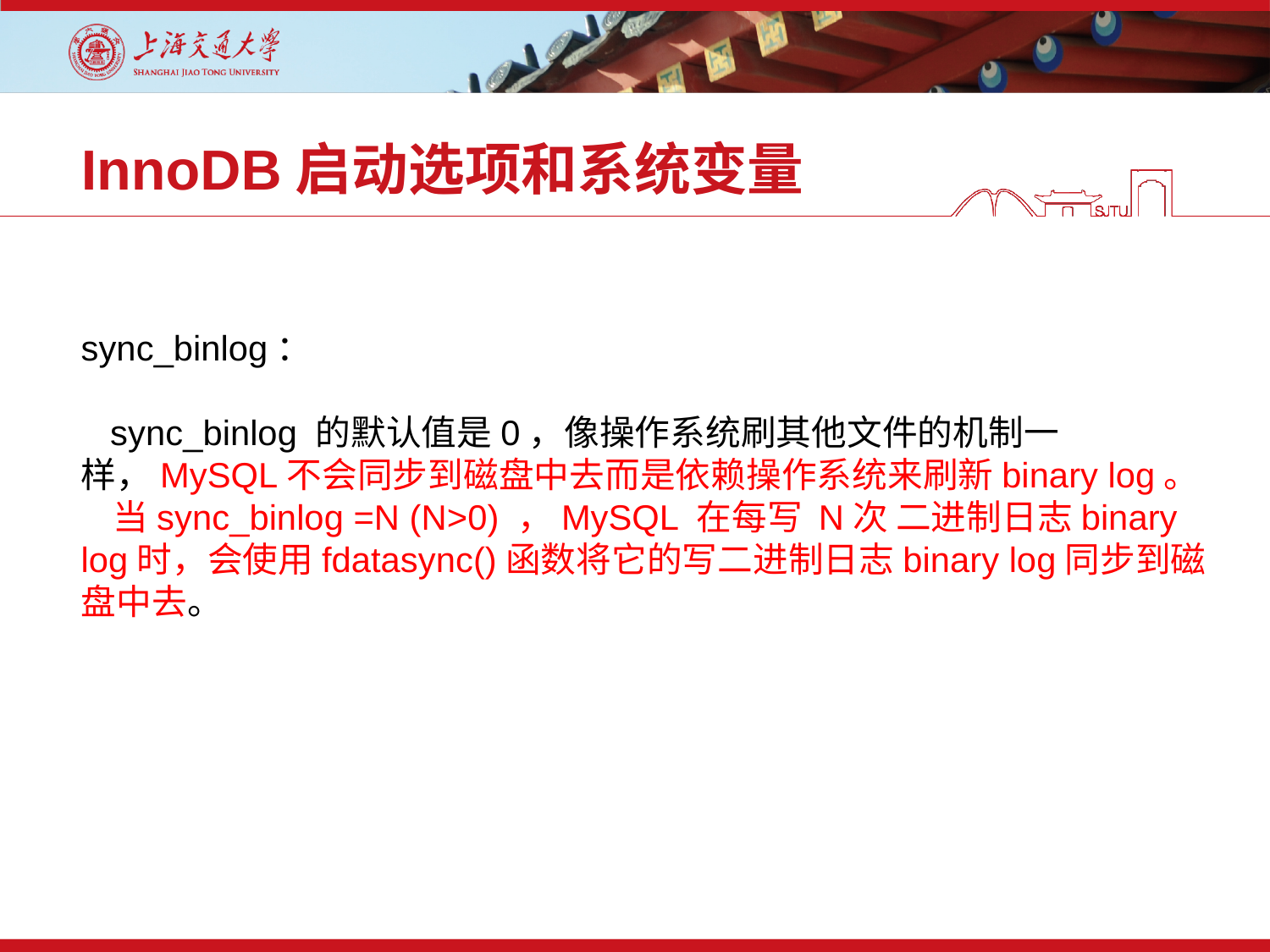

# InnoDB启动选项和系统变量
sync_binlog：
   sync_binlog 的默认值是0，像操作系统刷其他文件的机制一样，MySQL不会同步到磁盘中去而是依赖操作系统来刷新binary log。   当sync_binlog =N (N>0) ，MySQL 在每写 N次 二进制日志binary log时，会使用fdatasync()函数将它的写二进制日志binary log同步到磁盘中去。